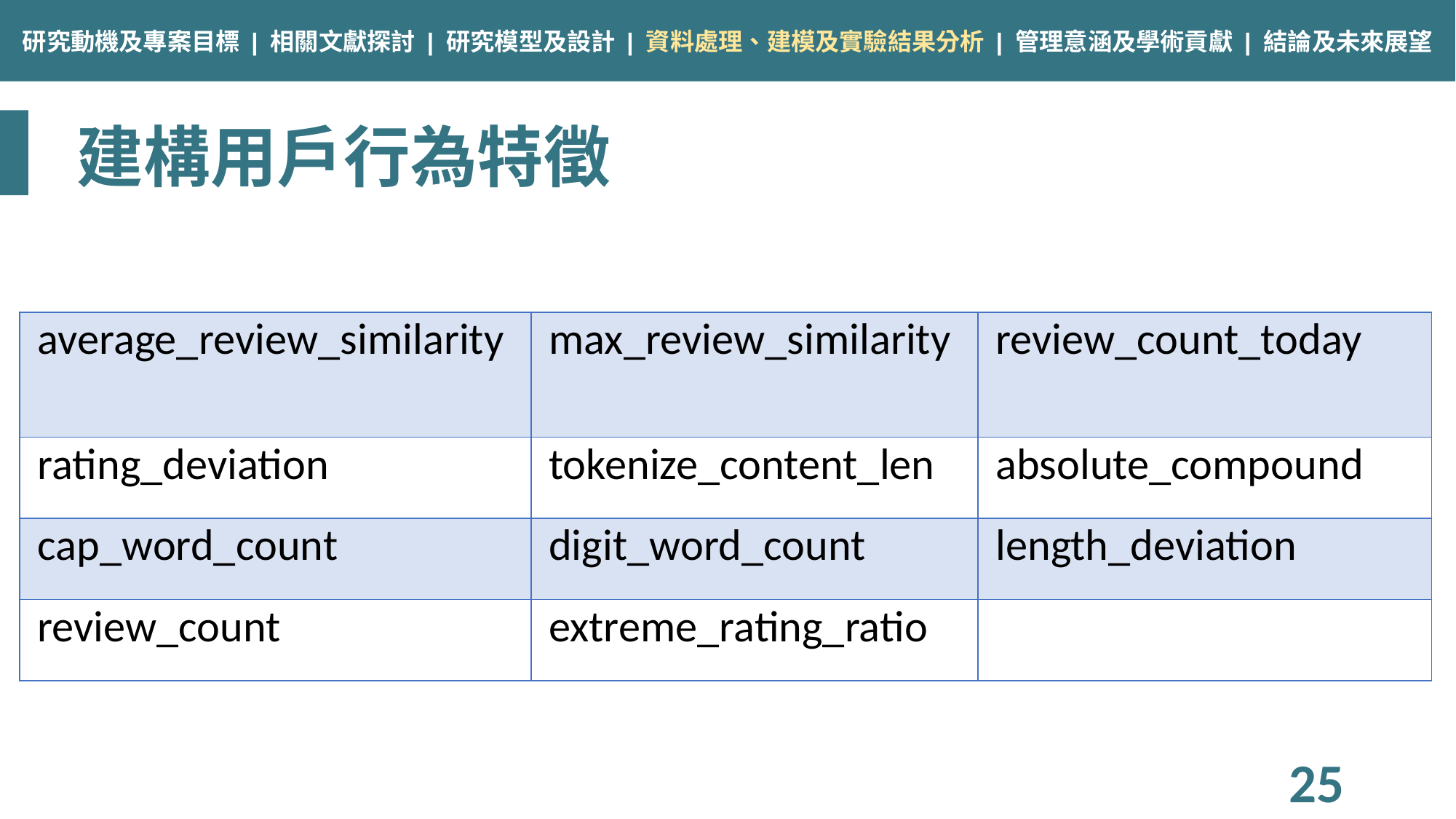

研究動機及專案目標 | 相關文獻探討 | 研究模型及設計 | 資料處理、建模及實驗結果分析 | 管理意涵及學術貢獻 | 結論及未來展望
# 建構用戶行為特徵
| average\_review\_similarity | max\_review\_similarity | review\_count\_today |
| --- | --- | --- |
| rating\_deviation | tokenize\_content\_len | absolute\_compound |
| cap\_word\_count | digit\_word\_count | length\_deviation |
| review\_count | extreme\_rating\_ratio |  |
25